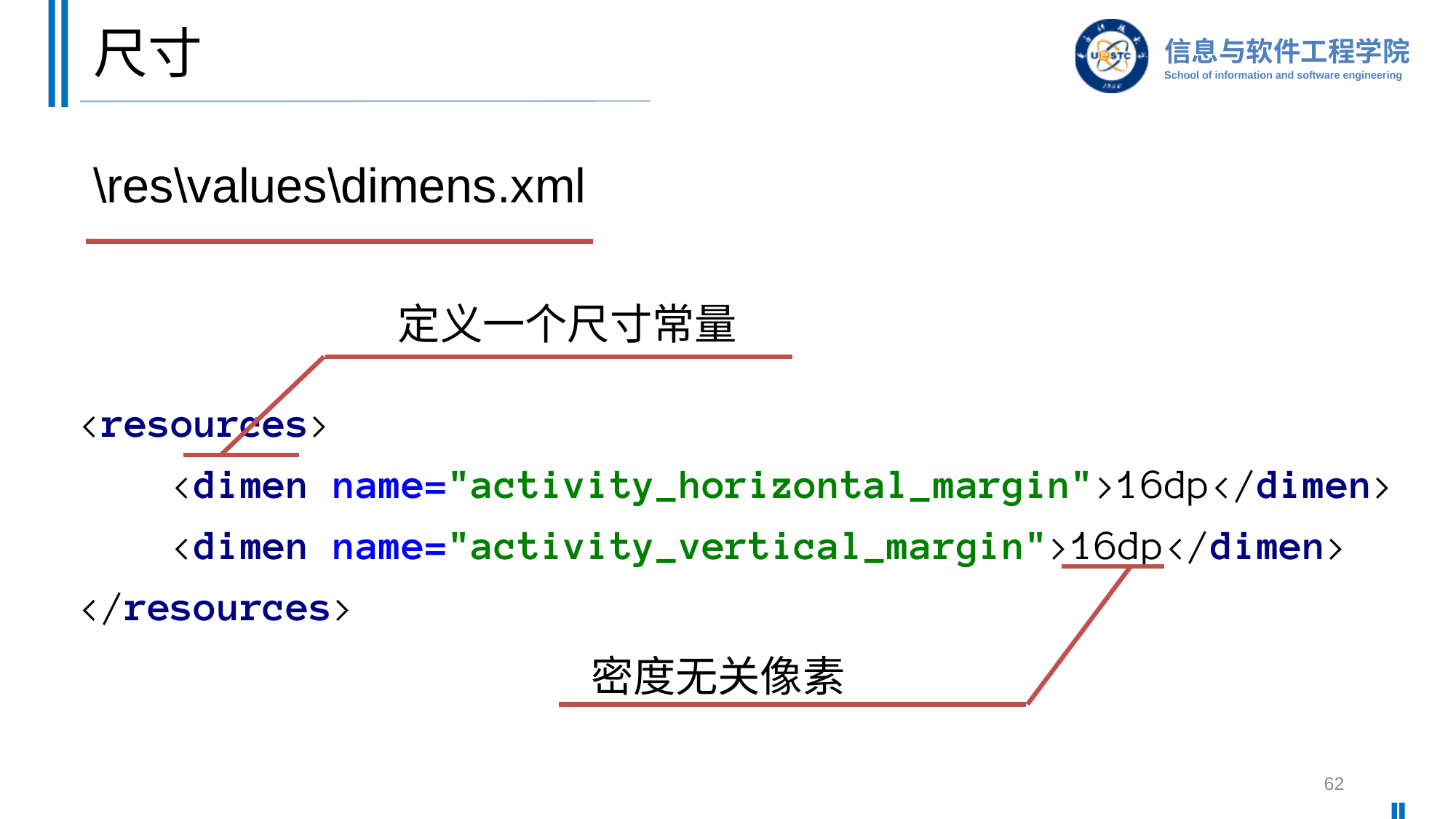

# 尺寸
\res\values\dimens.xml
定义一个尺寸常量
<resources>
    <dimen name="activity_horizontal_margin">16dp</dimen>
    <dimen name="activity_vertical_margin">16dp</dimen>
</resources>
密度无关像素
62